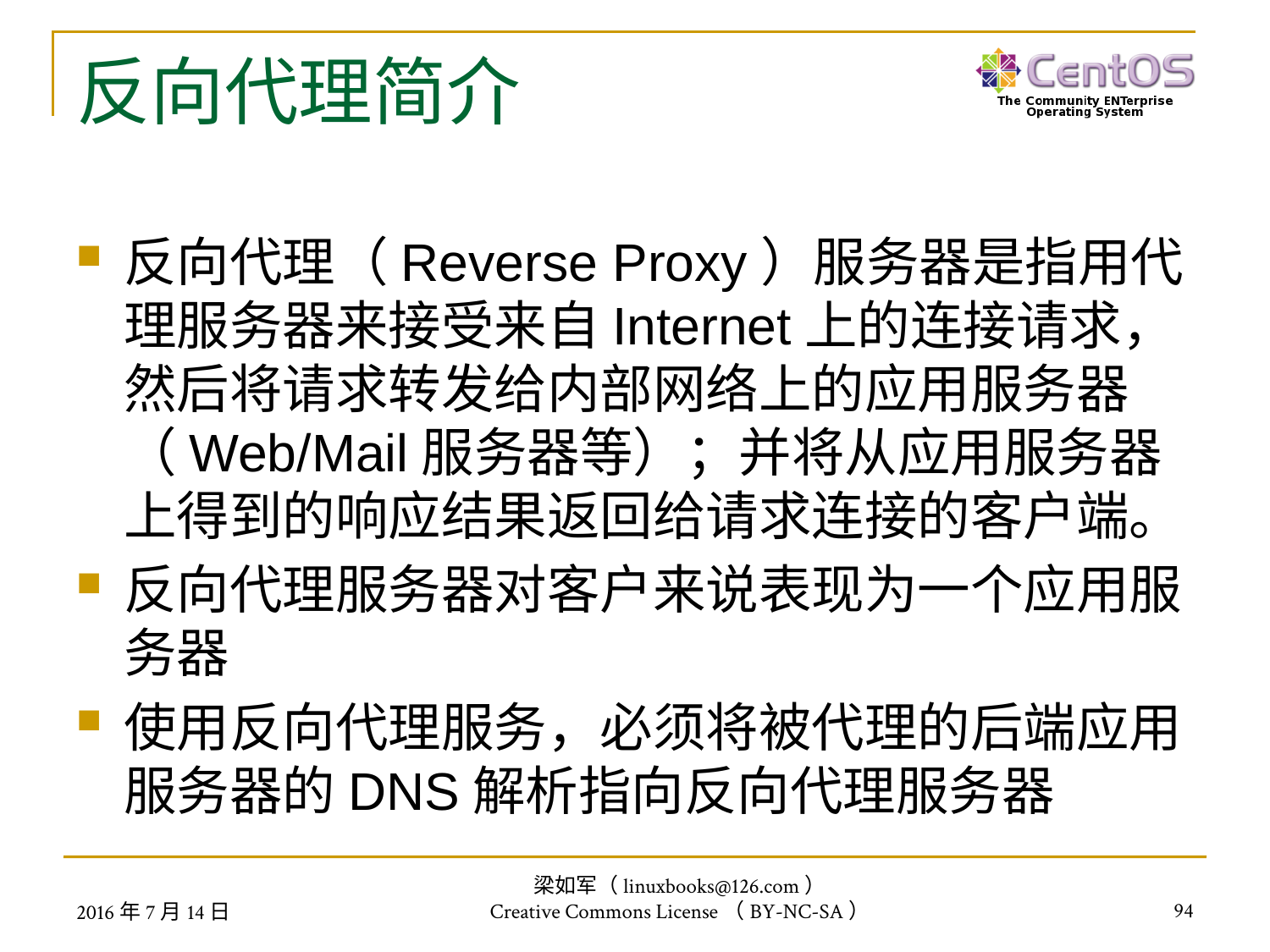

# 反向代理简介
反向代理（Reverse Proxy）服务器是指用代理服务器来接受来自Internet上的连接请求，然后将请求转发给内部网络上的应用服务器（Web/Mail服务器等）；并将从应用服务器上得到的响应结果返回给请求连接的客户端。
反向代理服务器对客户来说表现为一个应用服务器
使用反向代理服务，必须将被代理的后端应用服务器的DNS解析指向反向代理服务器
梁如军（linuxbooks@126.com）
Creative Commons License（BY-NC-SA）
2016年7月14日
94